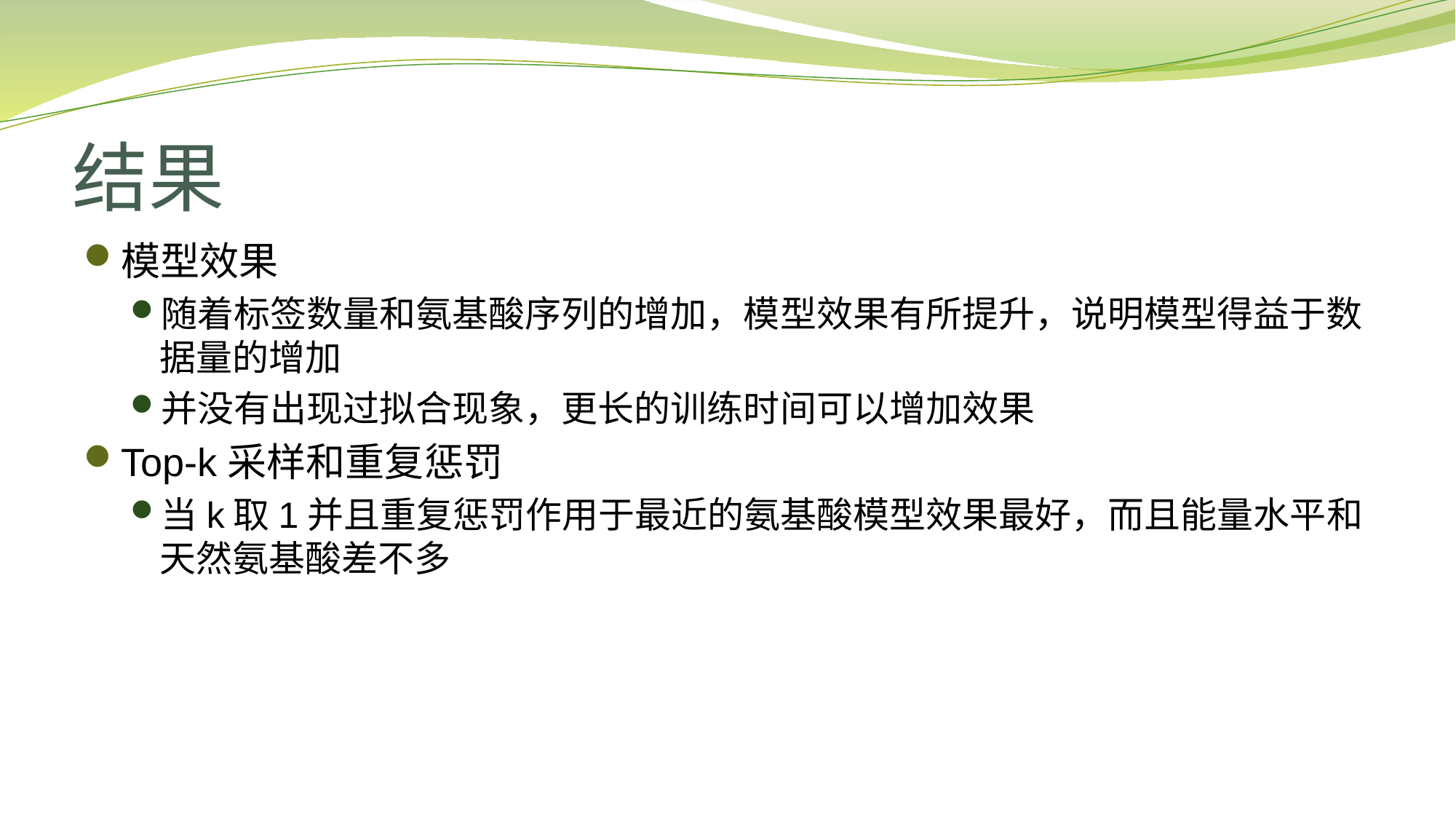

# 结果
模型效果
随着标签数量和氨基酸序列的增加，模型效果有所提升，说明模型得益于数据量的增加
并没有出现过拟合现象，更长的训练时间可以增加效果
Top-k采样和重复惩罚
当k取1并且重复惩罚作用于最近的氨基酸模型效果最好，而且能量水平和天然氨基酸差不多